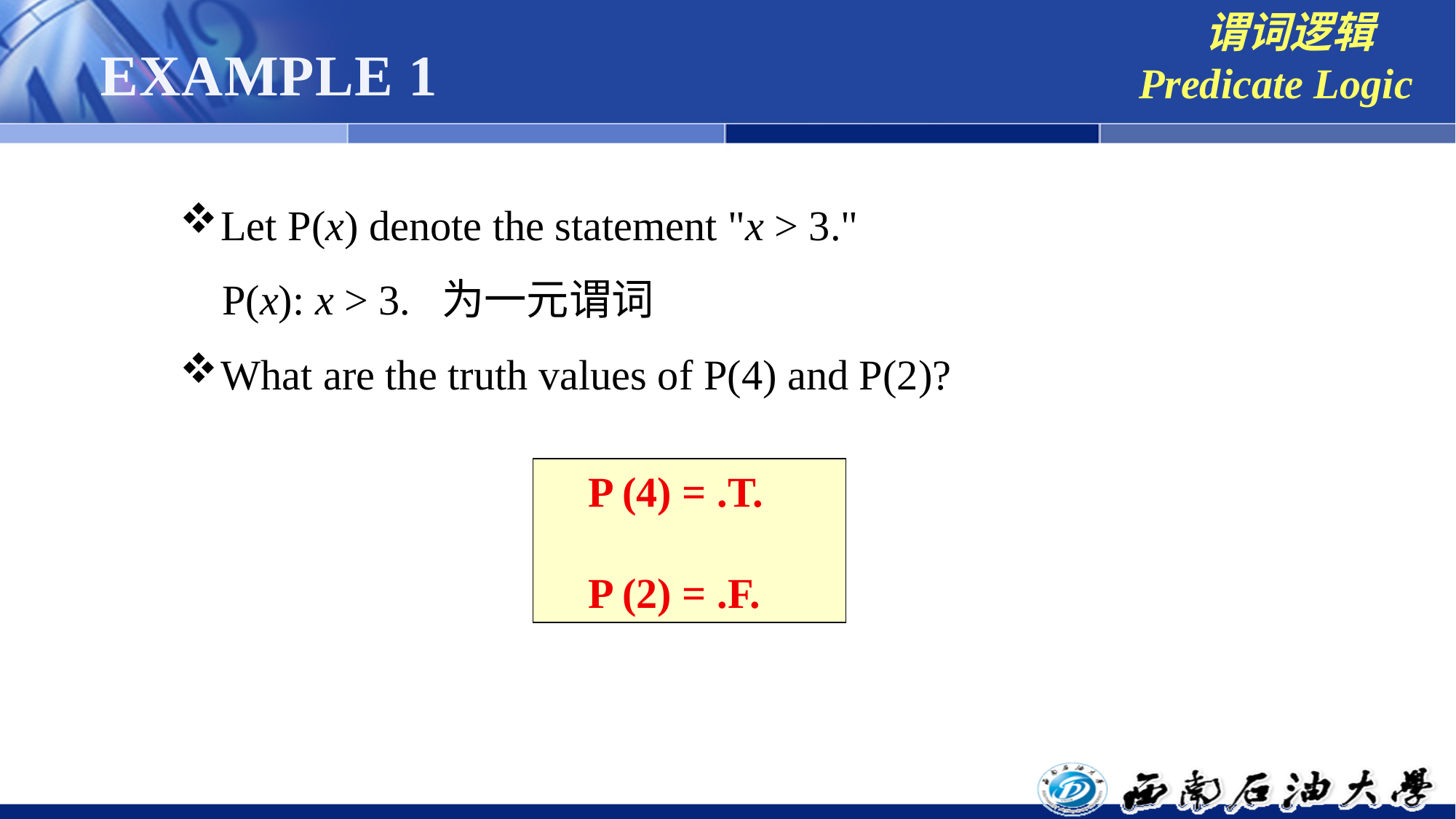

谓词逻辑
Predicate Logic
# EXAMPLE 1
Let P(x) denote the statement "x > 3."
    P(x): x > 3.  为一元谓词
What are the truth values of P(4) and P(2)?
P (4) = .T.

P (2) = .F.